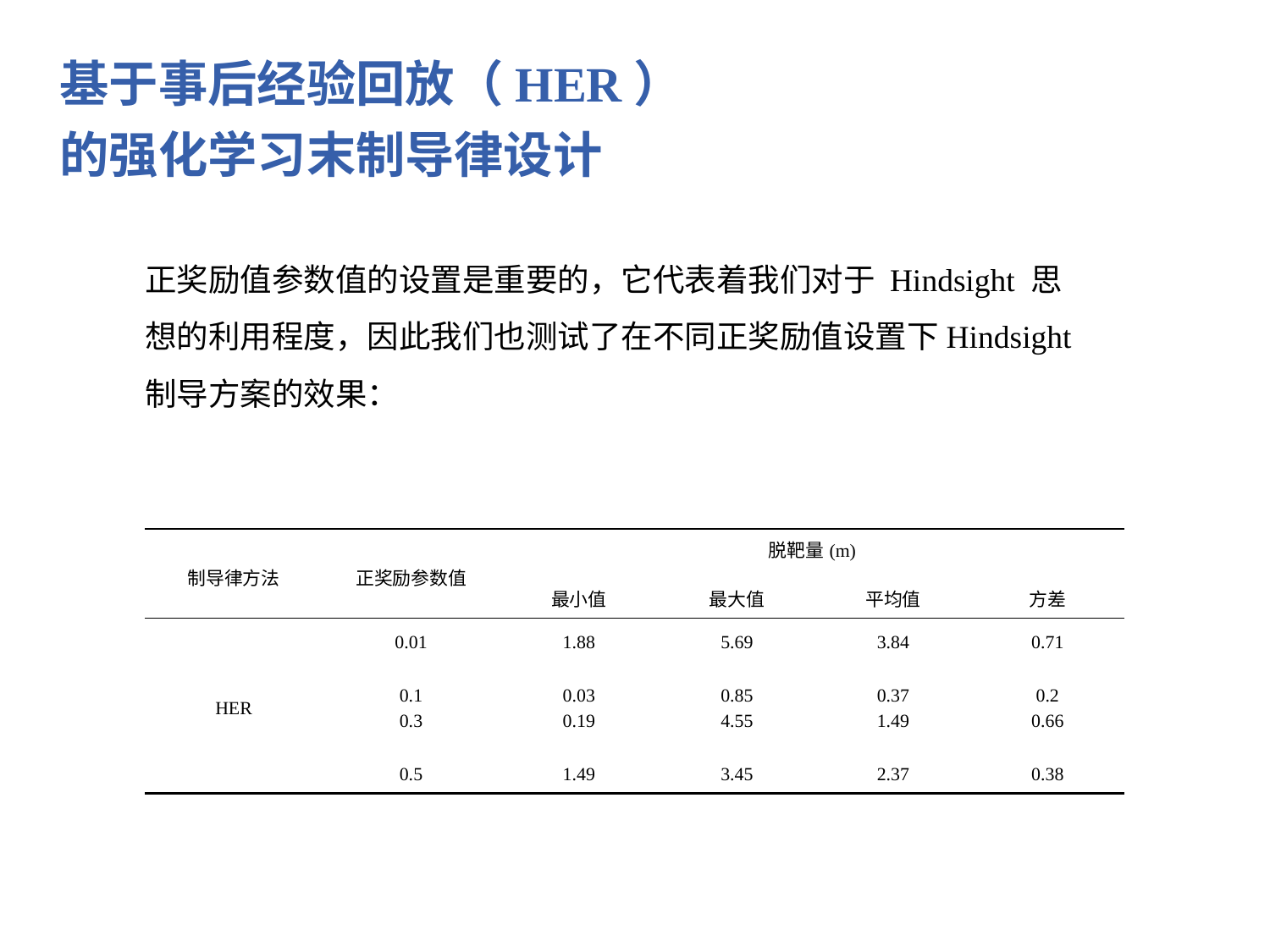

基于事后经验回放（HER）的强化学习末制导律设计
正奖励值参数值的设置是重要的，它代表着我们对于 Hindsight 思想的利用程度，因此我们也测试了在不同正奖励值设置下Hindsight 制导方案的效果：
| 制导律方法 | 正奖励参数值 | 脱靶量(m) |  |  |  |
| --- | --- | --- | --- | --- | --- |
|  |  | 最小值 | 最大值 | 平均值 | 方差 |
| HER | 0.01 | 1.88 | 5.69 | 3.84 | 0.71 |
|  | 0.1 0.3 | 0.03 0.19 | 0.85 4.55 | 0.37 1.49 | 0.2 0.66 |
|  | 0.5 | 1.49 | 3.45 | 2.37 | 0.38 |